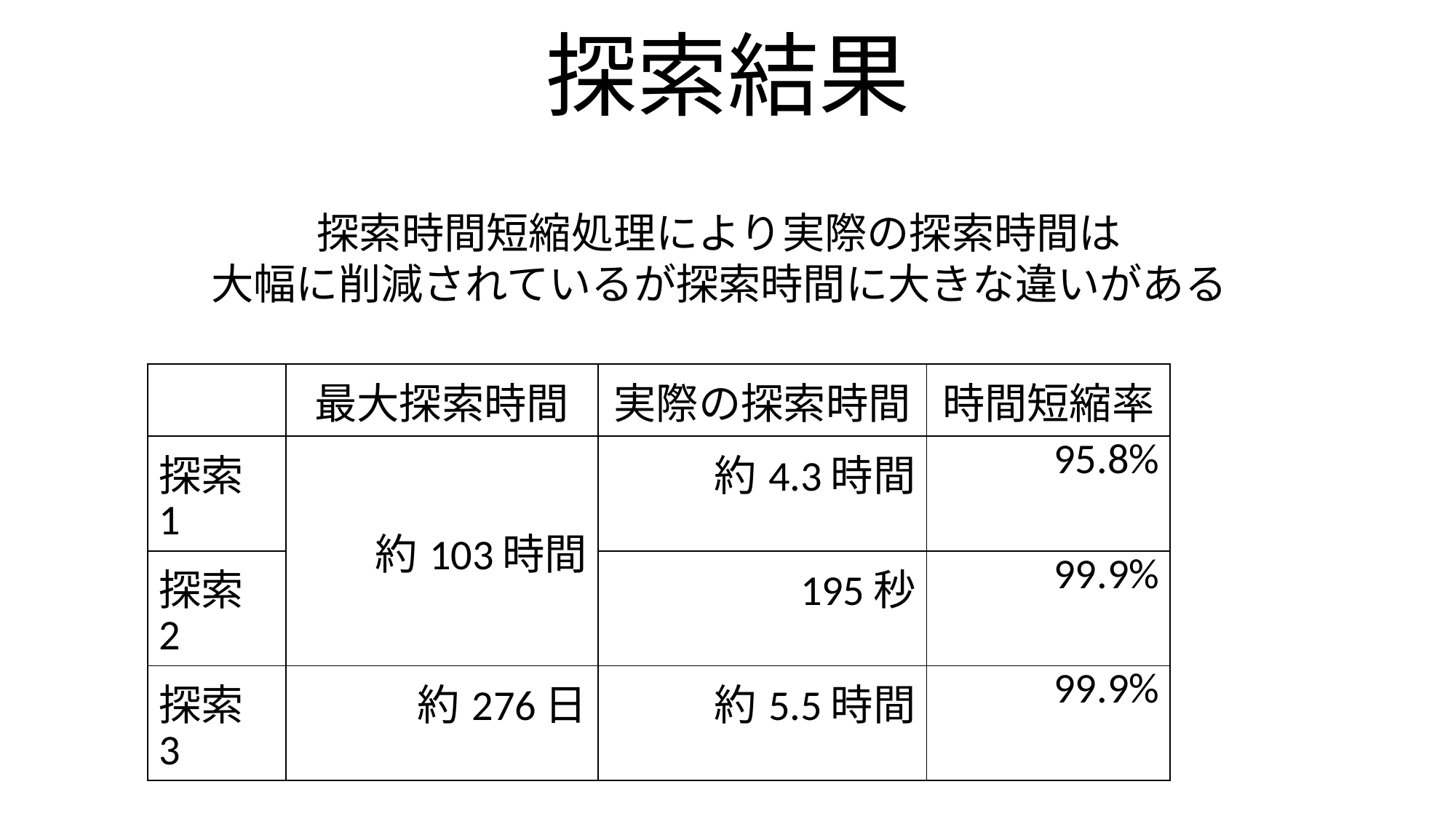

# 探索結果
探索時間短縮処理により実際の探索時間は
大幅に削減されているが探索時間に大きな違いがある
|  | 最大探索時間 | 実際の探索時間 | 時間短縮率 |
| --- | --- | --- | --- |
| 探索1 | 約103時間 | 約4.3時間 | 95.8% |
| 探索2 |  | 195秒 | 99.9% |
| 探索3 | 約276日 | 約5.5時間 | 99.9% |